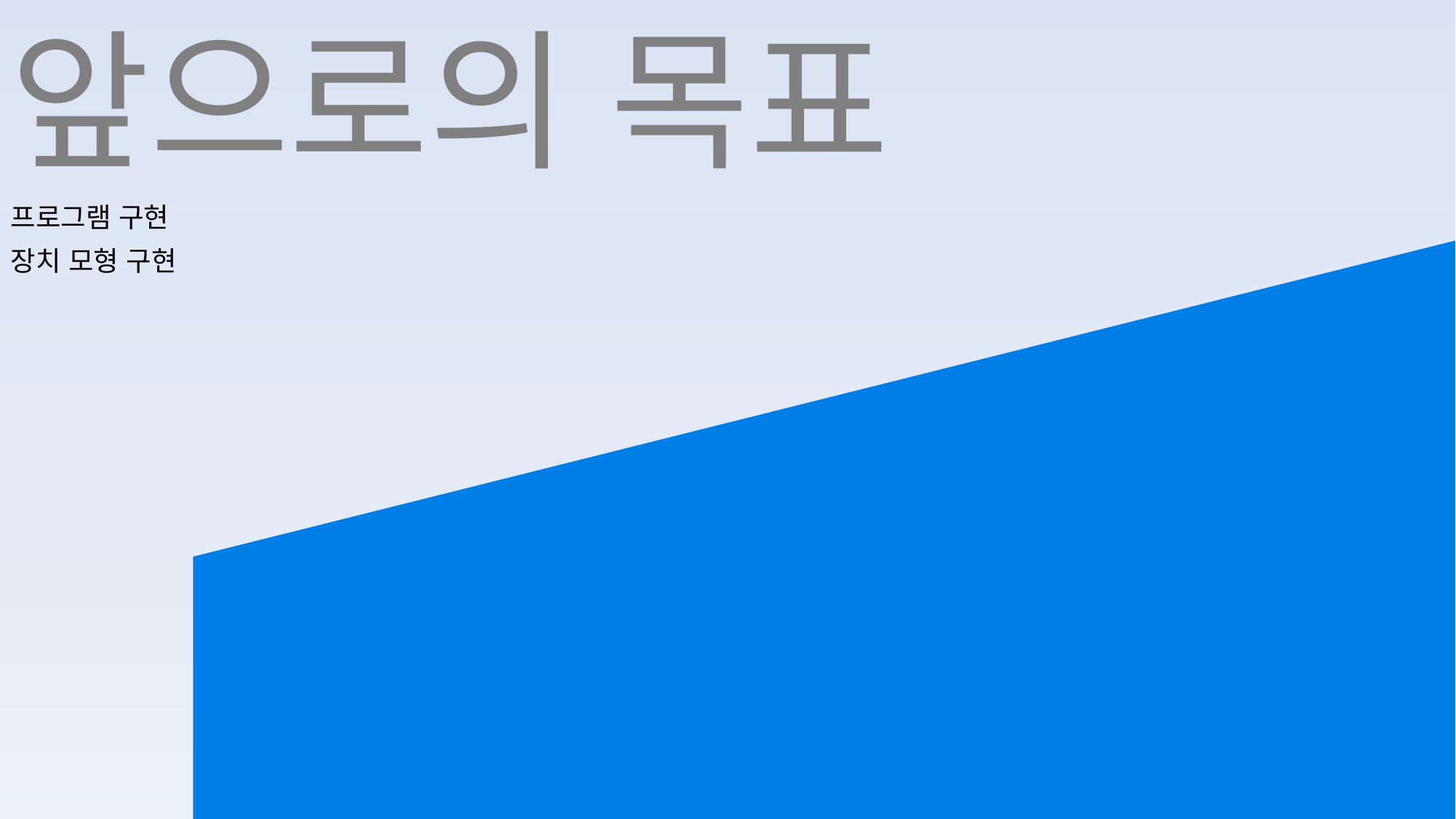

앞으로의 목표

프로그램 구현
장치 모형 구현